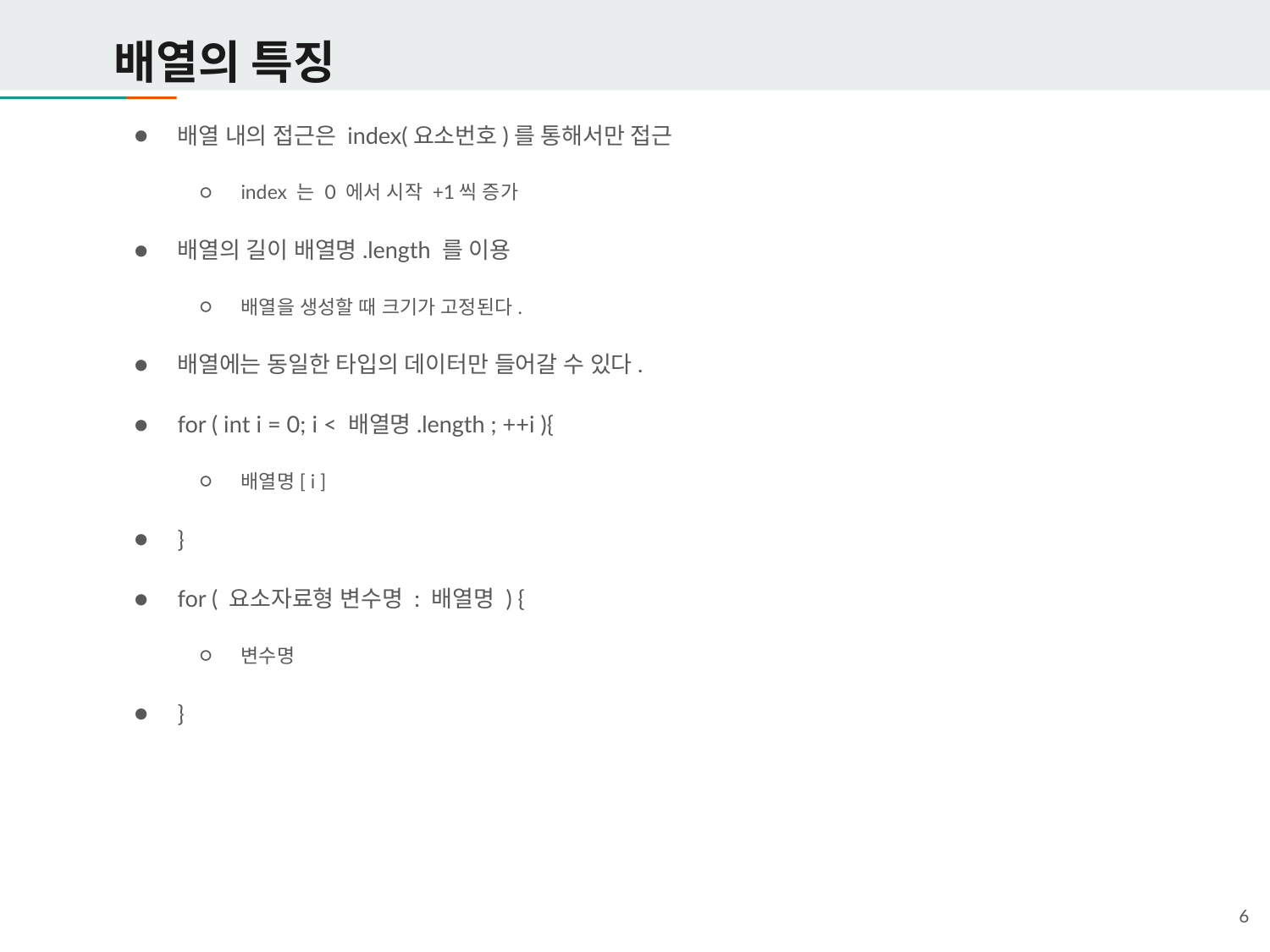

# 배열의 특징
배열 내의 접근은 index(요소번호)를 통해서만 접근
index 는 0 에서 시작 +1씩 증가
배열의 길이 배열명.length 를 이용
배열을 생성할 때 크기가 고정된다.
배열에는 동일한 타입의 데이터만 들어갈 수 있다.
for ( int i = 0; i < 배열명.length ; ++i ){
배열명[ i ]
}
for ( 요소자료형 변수명 : 배열명 ) {
변수명
}
6